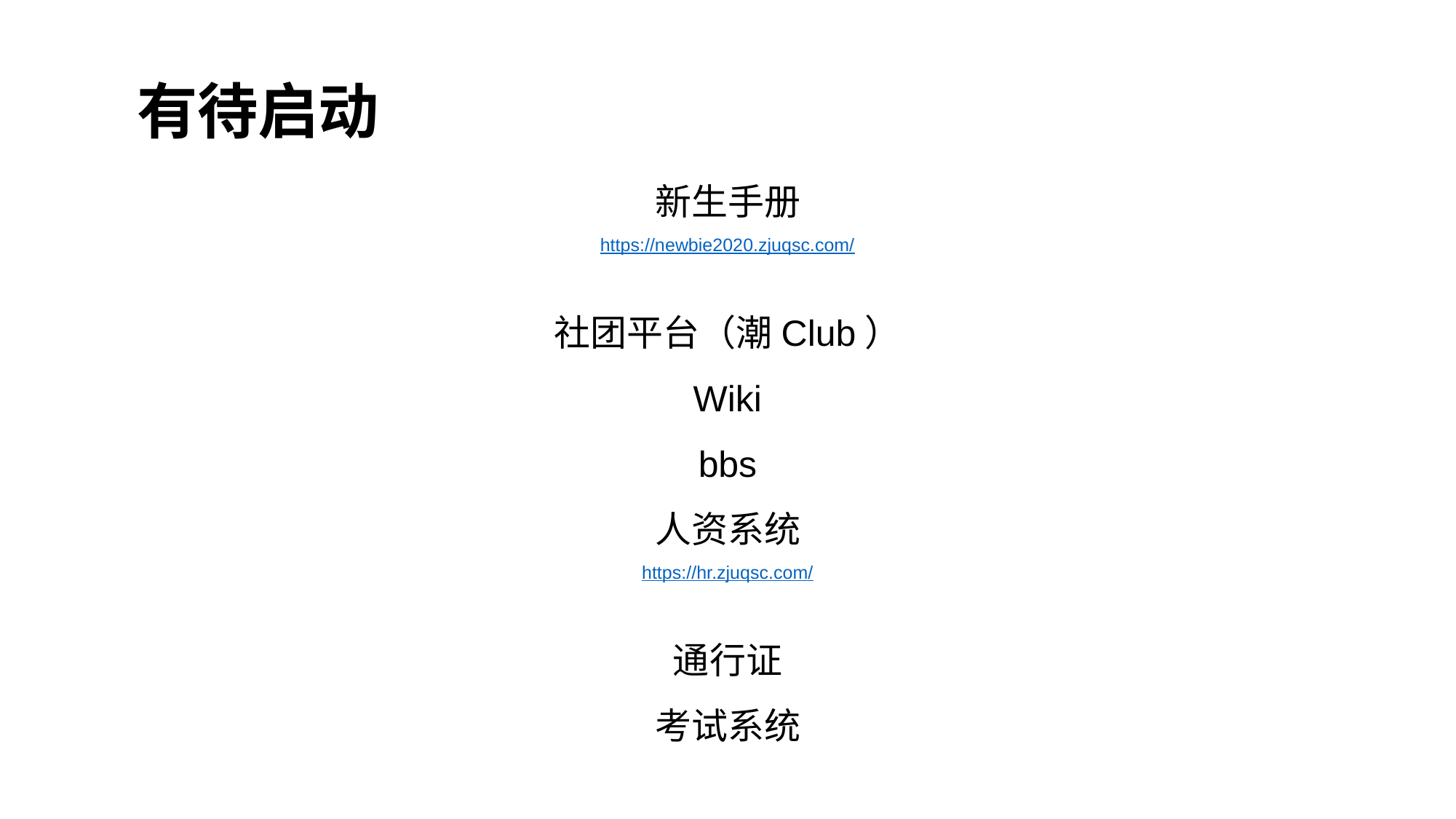

有待启动
新生手册
https://newbie2020.zjuqsc.com/

社团平台（潮Club）
Wiki
bbs
人资系统
https://hr.zjuqsc.com/

通行证
考试系统